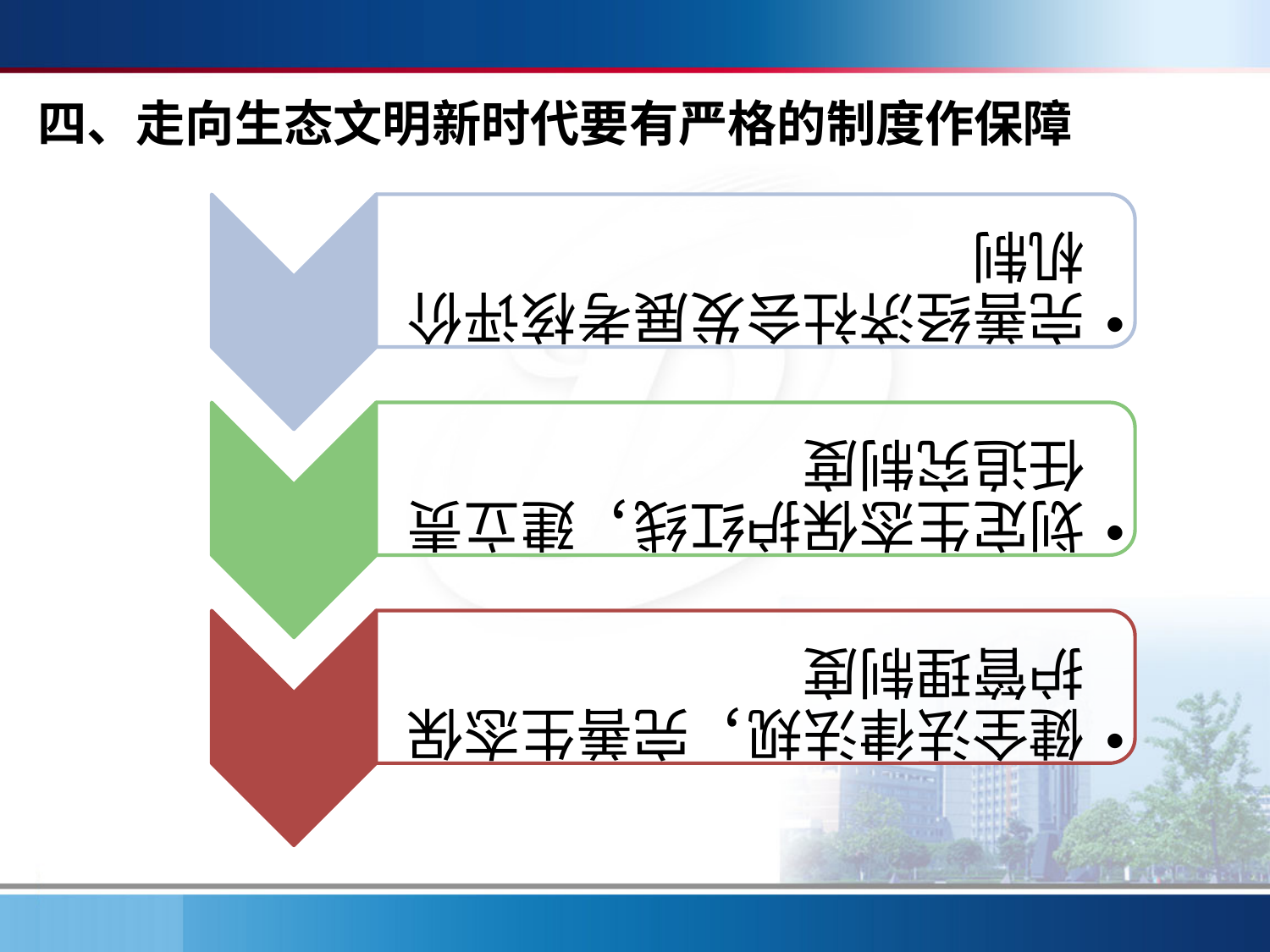

四、走向生态文明新时代要有严格的制度作保障

完善经济社会发展考核评价机制

划定生态保护红线，建立责任追究制度

健全法律法规，完善生态保护管理制度